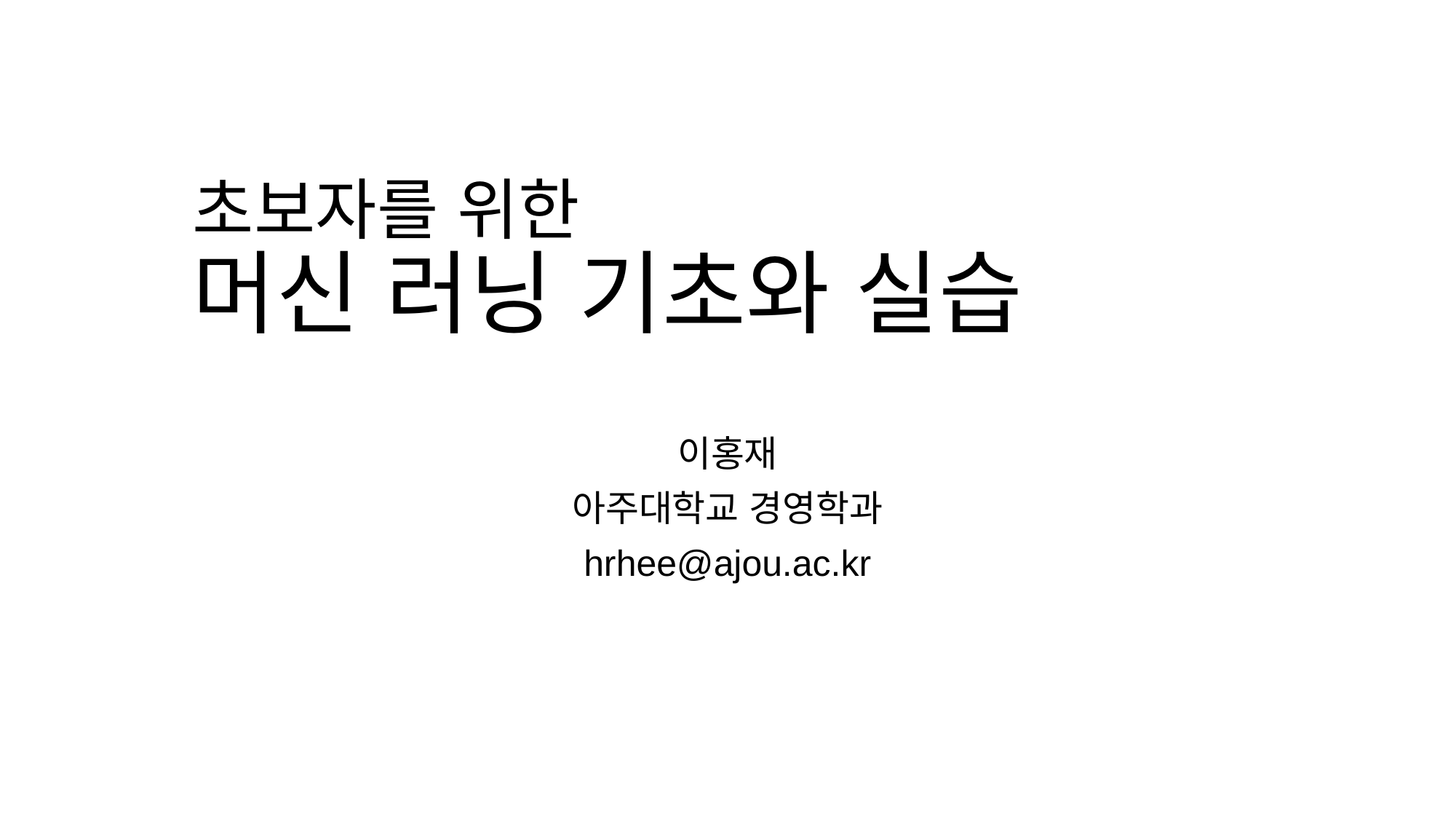

# 초보자를 위한 머신 러닝 기초와 실습
이홍재
아주대학교 경영학과
hrhee@ajou.ac.kr